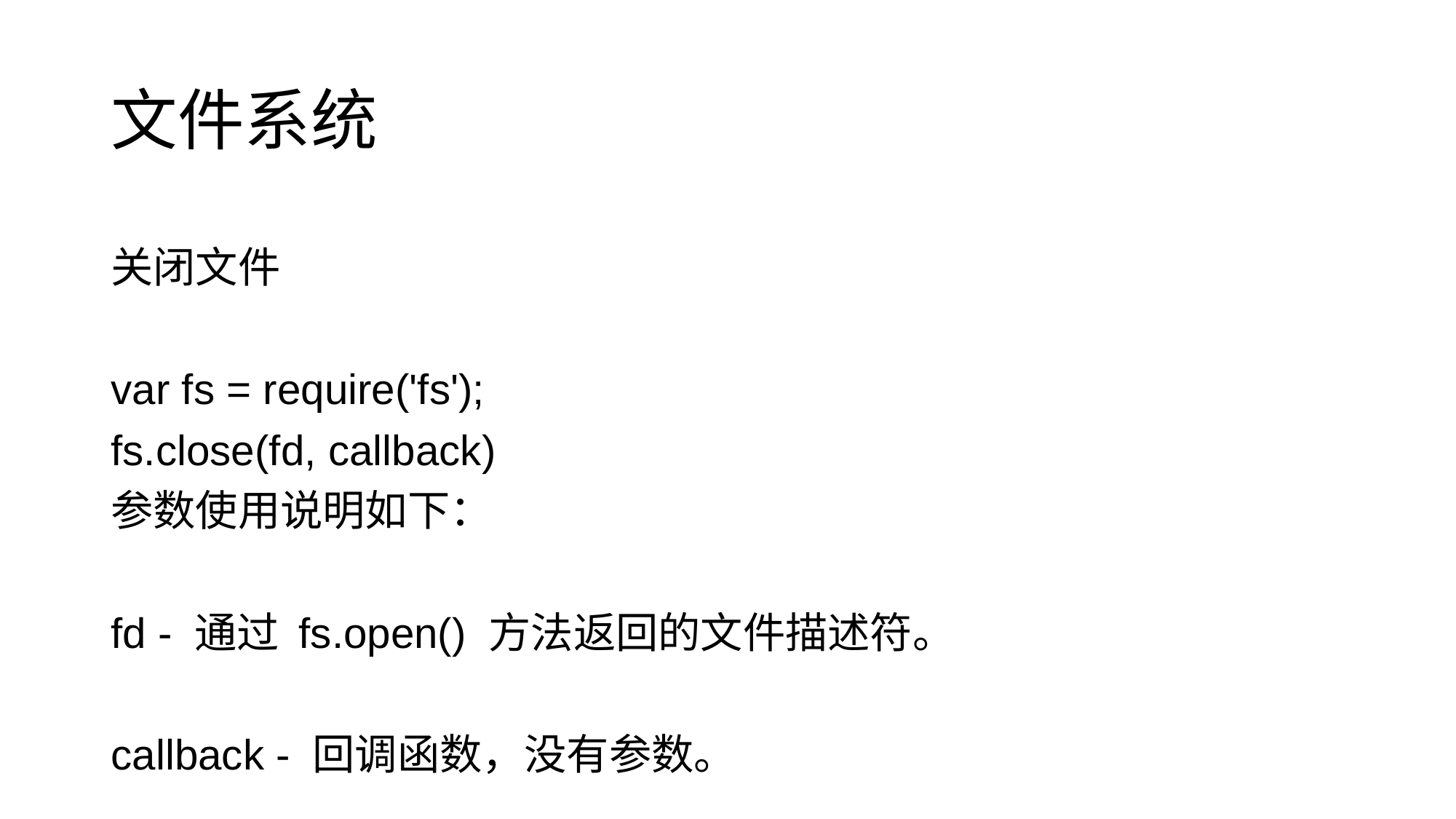

# 文件系统

关闭文件

var fs = require('fs');
fs.close(fd, callback)
参数使用说明如下：

fd - 通过 fs.open() 方法返回的文件描述符。

callback - 回调函数，没有参数。